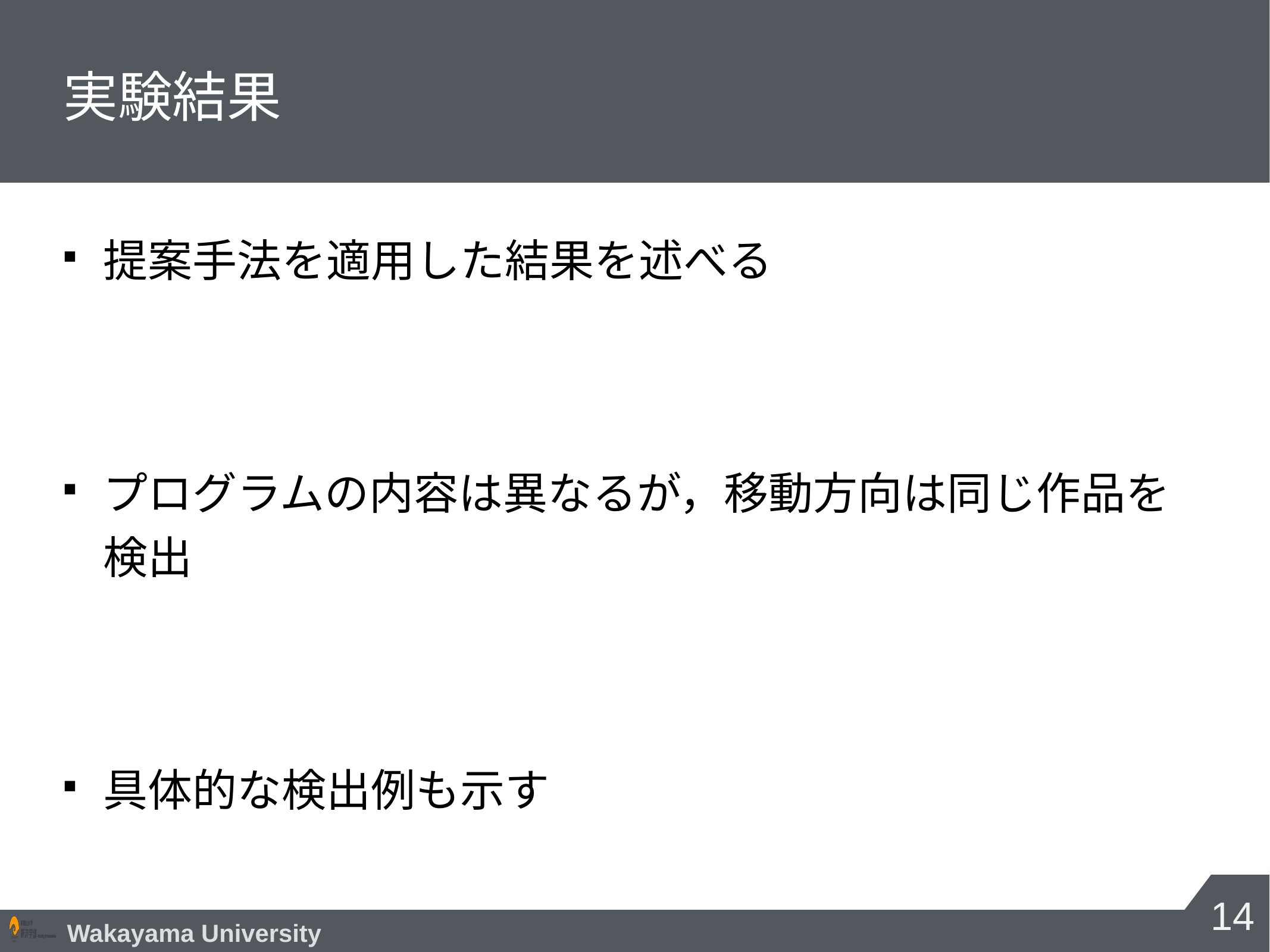

# 実験結果
提案手法を適用した結果を述べる

プログラムの内容は異なるが，移動方向は同じ作品を検出

具体的な検出例も示す

14